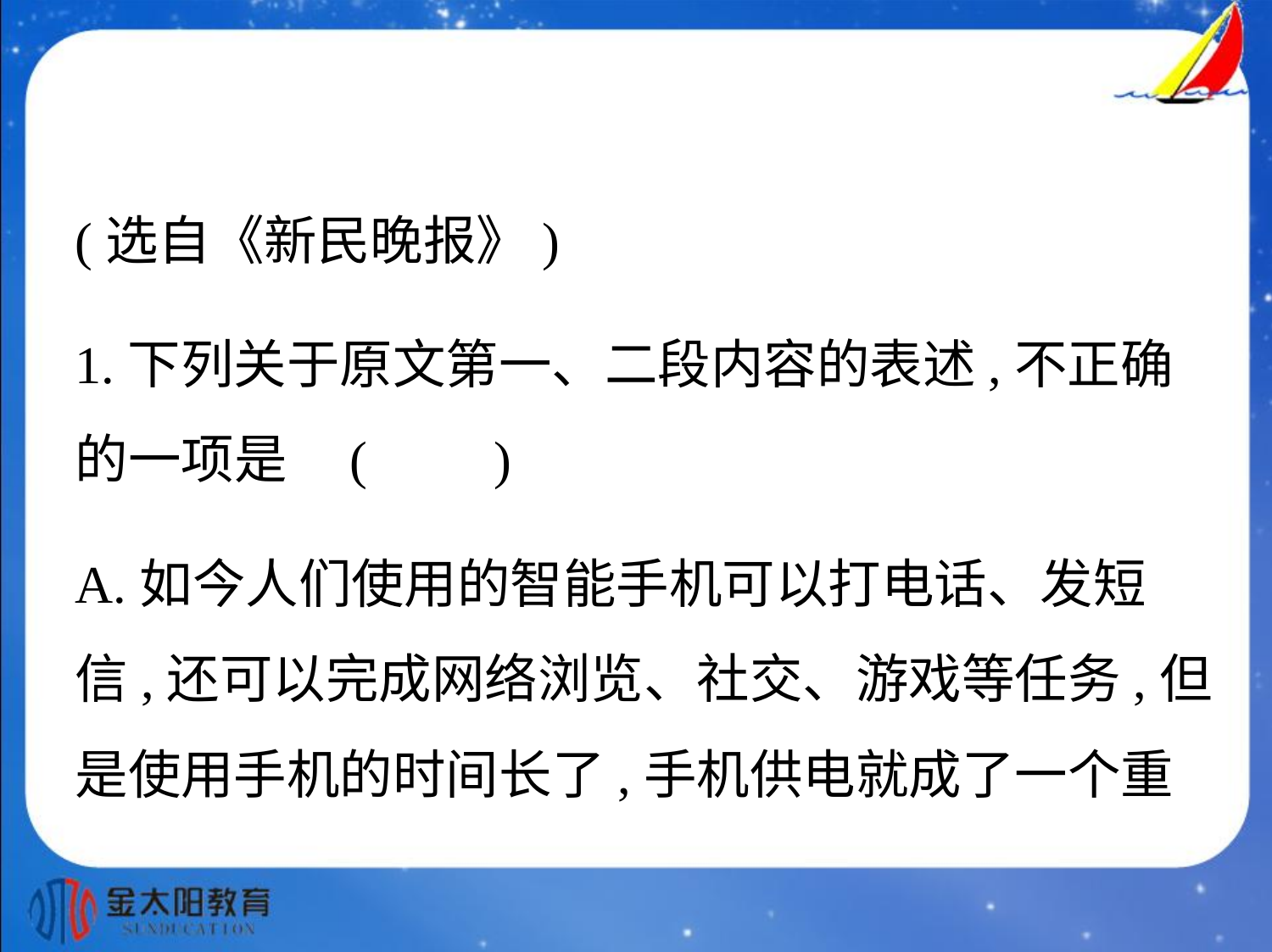

(选自《新民晚报》)
1.下列关于原文第一、二段内容的表述,不正确
的一项是 (　    )
A.如今人们使用的智能手机可以打电话、发短
信,还可以完成网络浏览、社交、游戏等任务,但
是使用手机的时间长了,手机供电就成了一个重